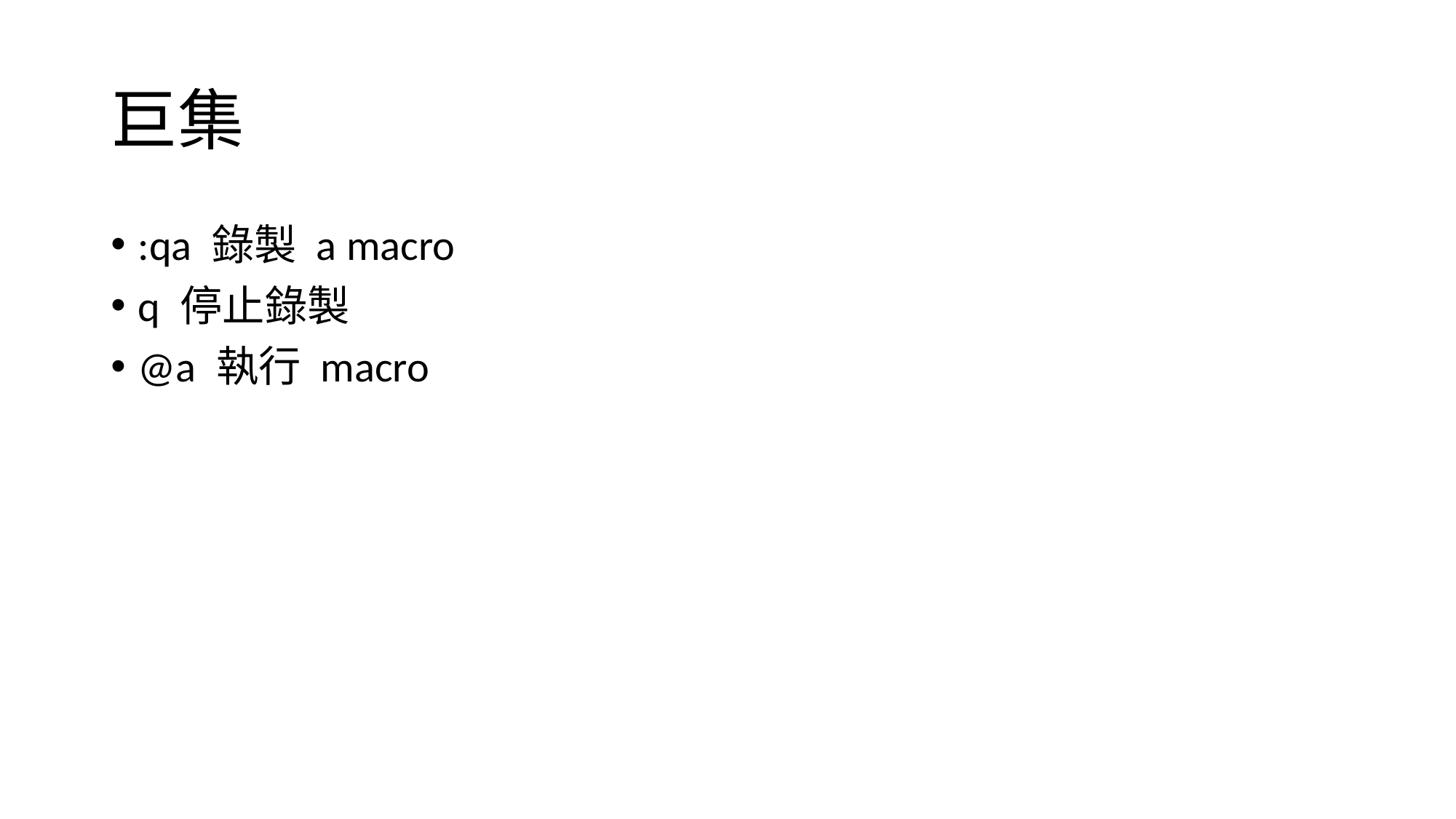

# 巨集
:qa 錄製 a macro
q 停止錄製
@a 執行 macro